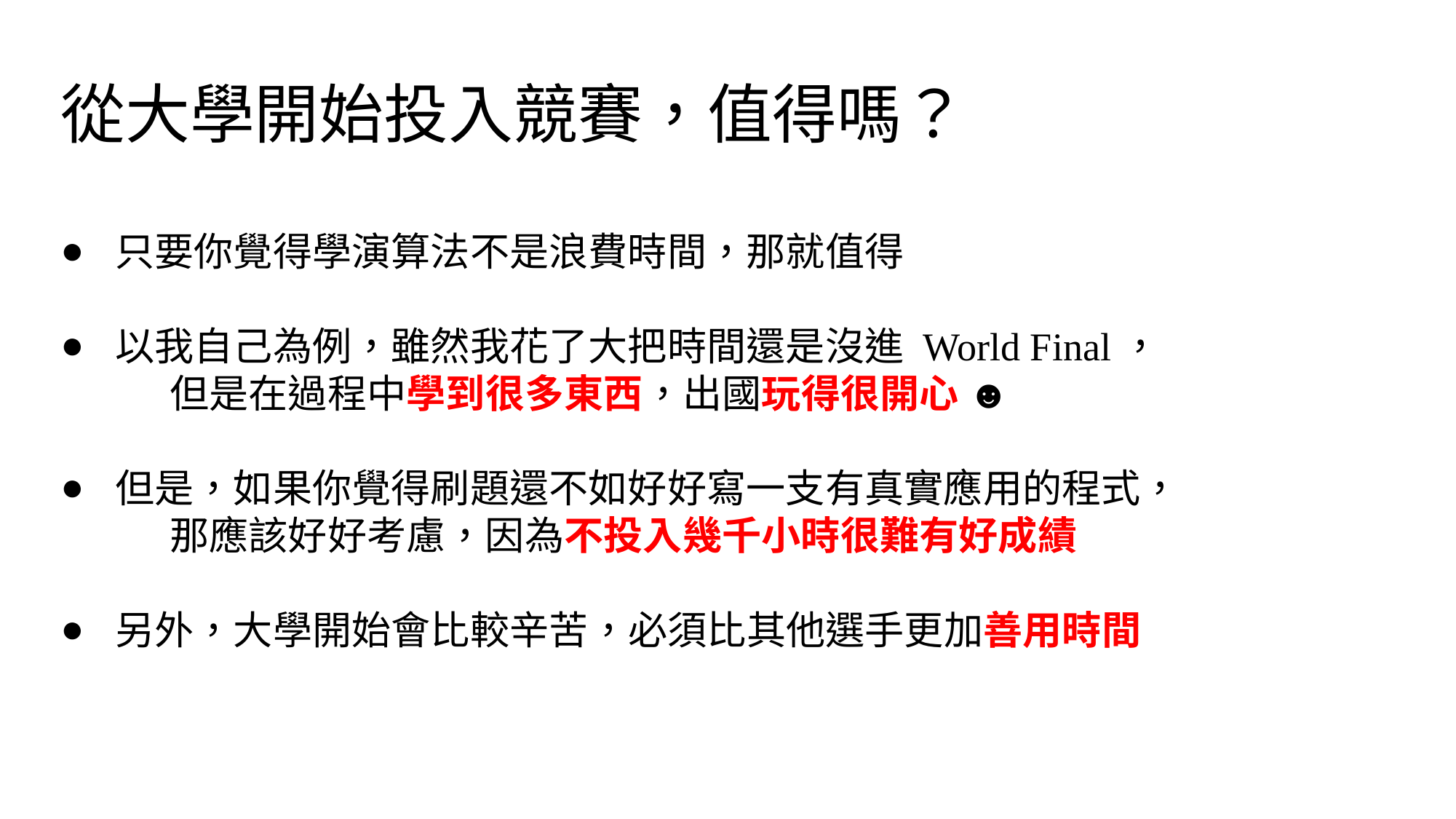

# 從大學開始投入競賽，值得嗎？
只要你覺得學演算法不是浪費時間，那就值得

以我自己為例，雖然我花了大把時間還是沒進 World Final，
	但是在過程中學到很多東西，出國玩得很開心 ☻

但是，如果你覺得刷題還不如好好寫一支有真實應用的程式，
	那應該好好考慮，因為不投入幾千小時很難有好成績

另外，大學開始會比較辛苦，必須比其他選手更加善用時間